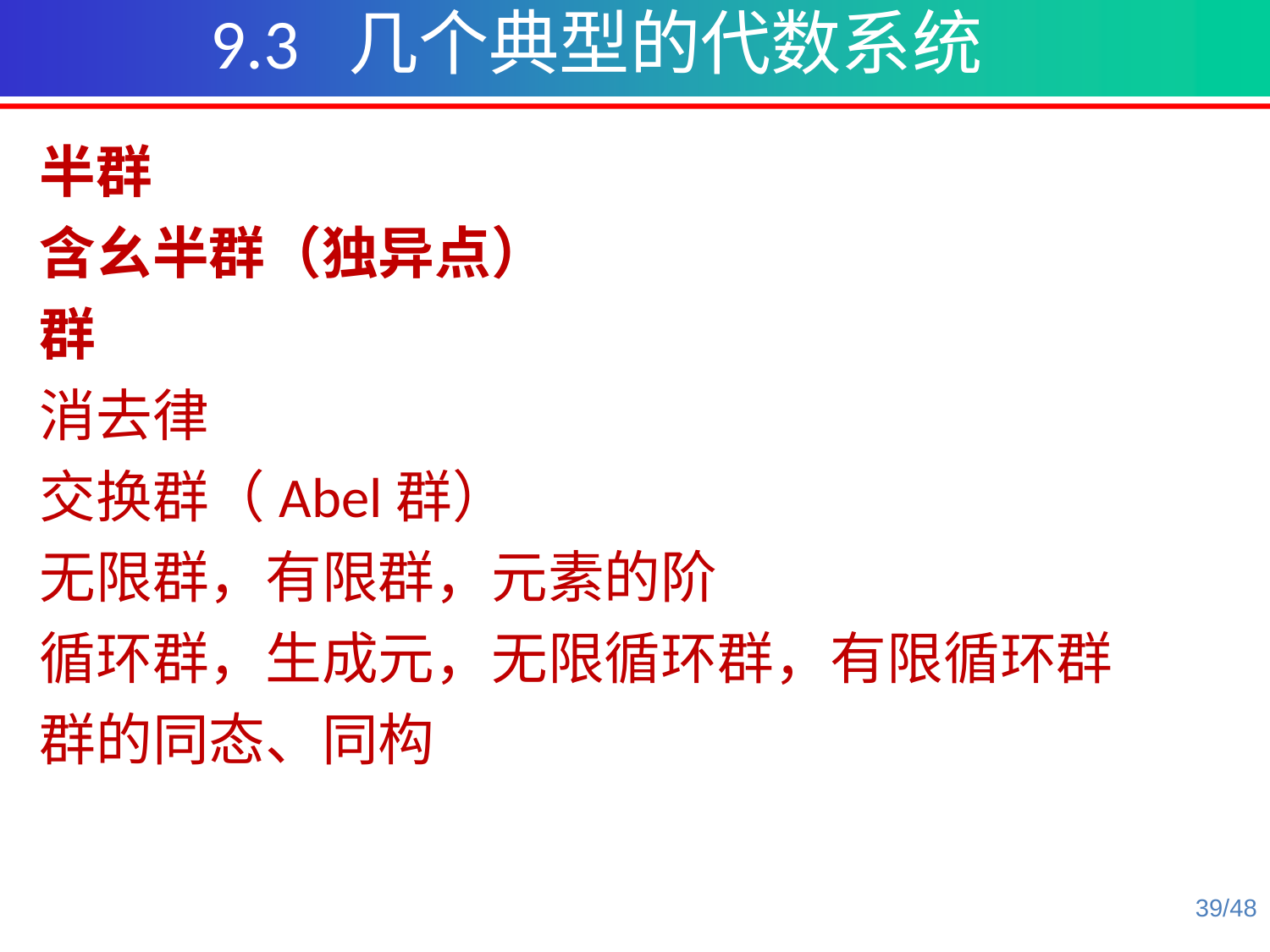

9.3  几个典型的代数系统
半群
含幺半群（独异点）
群
消去律
交换群（Abel群）
无限群，有限群，元素的阶
循环群，生成元，无限循环群，有限循环群
群的同态、同构
39/48